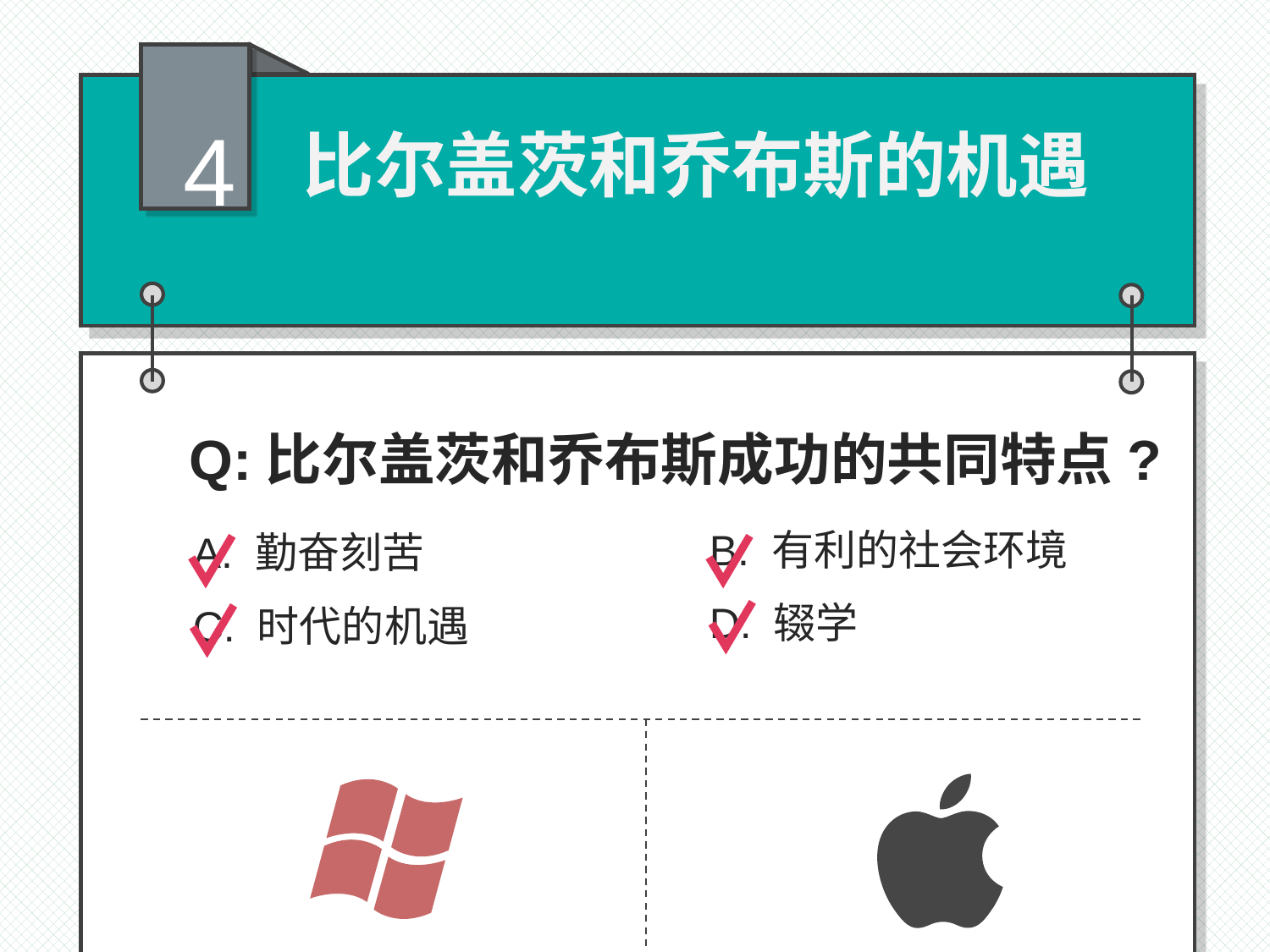

4
比尔盖茨和乔布斯的机遇

Q:比尔盖茨和乔布斯成功的共同特点?
B. 有利的社会环境
A. 勤奋刻苦

D. 辍学
C. 时代的机遇